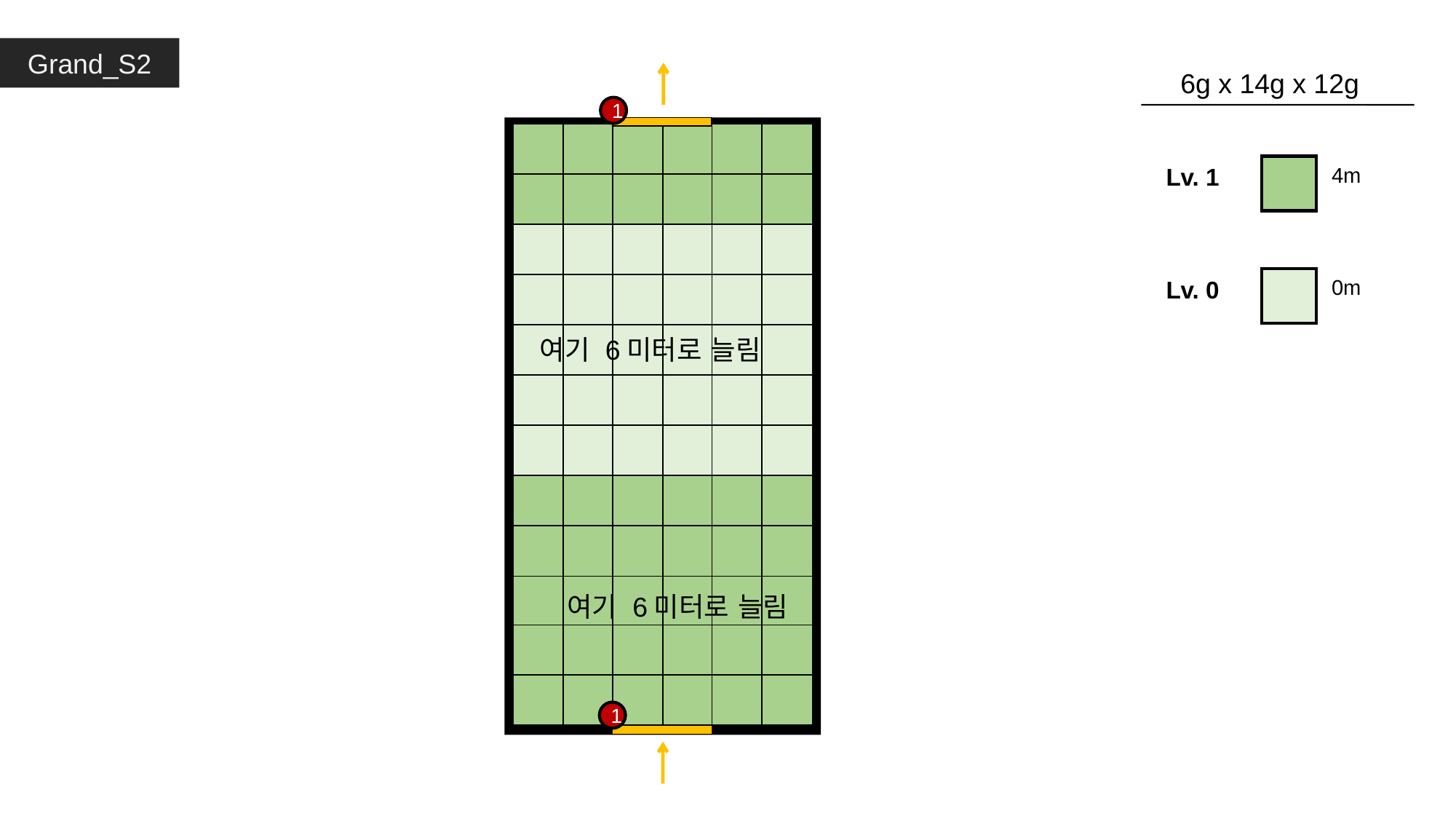

Grand_S2
6g x 14g x 12g

1
1

Lv. 1
4m
Lv. 0

0m
여기 6미터로 늘림
여기 6미터로 늘림